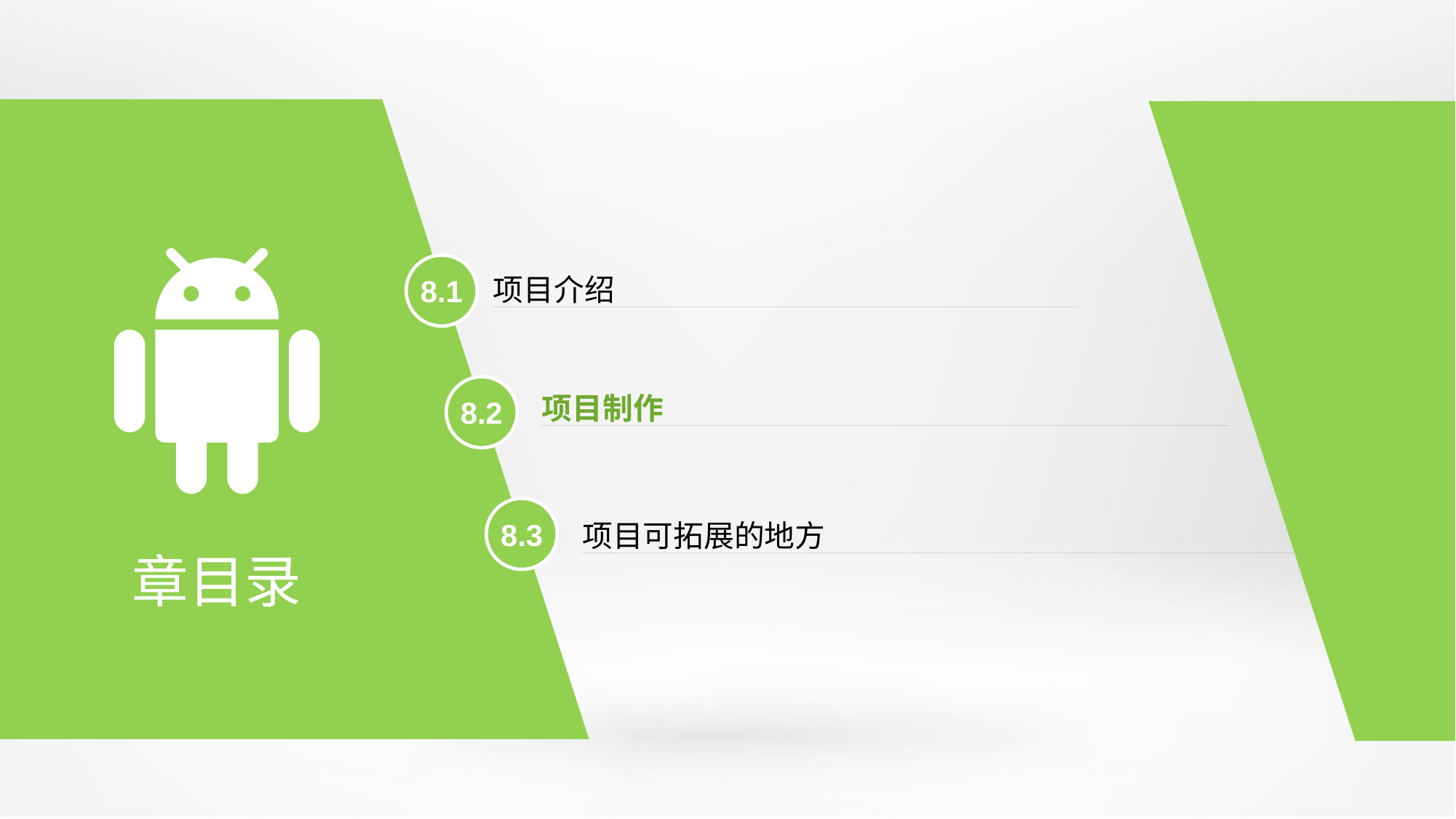

8.1
项目介绍
8.2
项目制作
8.3
项目可拓展的地方
章目录